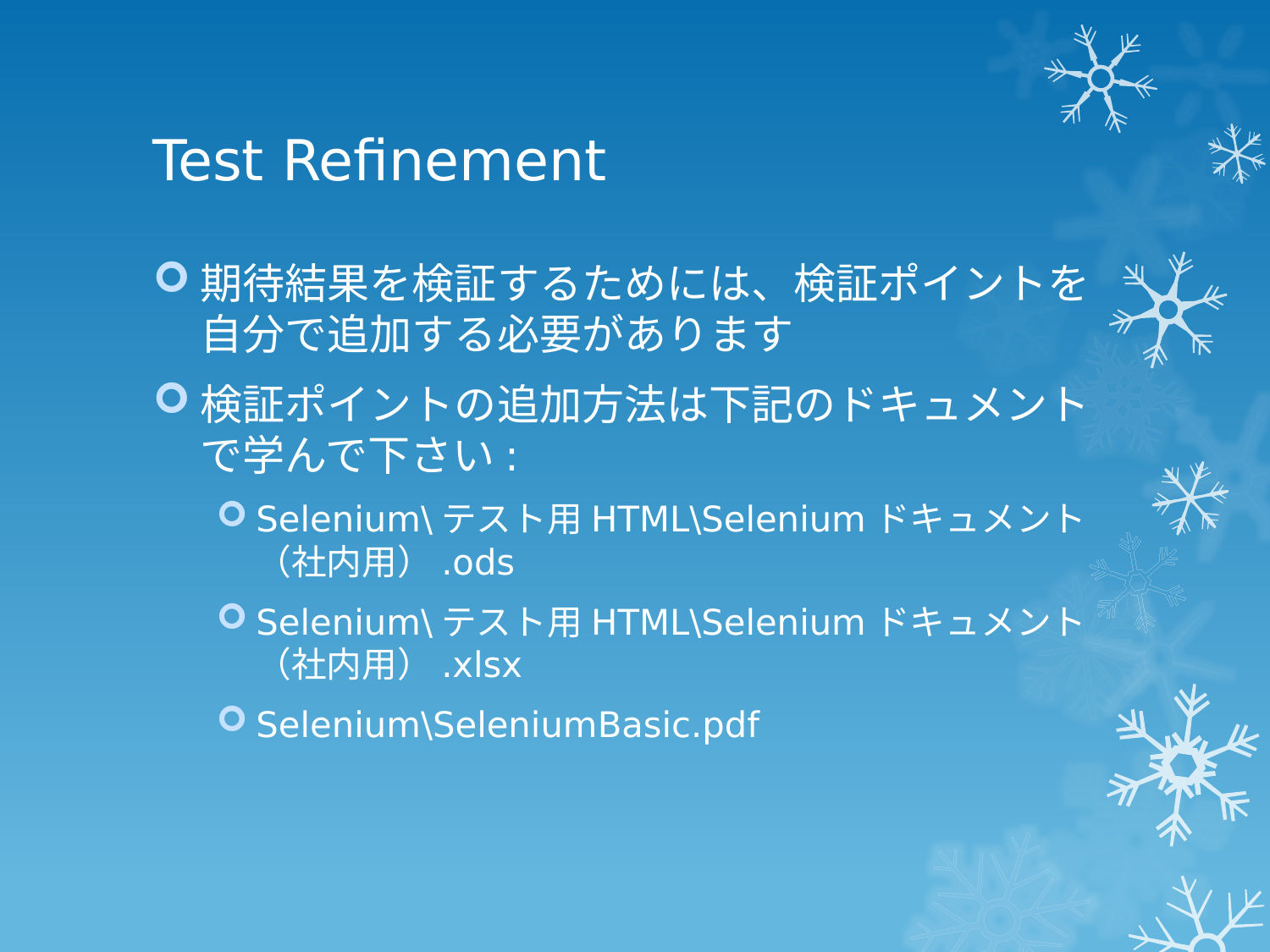

# Test Refinement
期待結果を検証するためには、検証ポイントを自分で追加する必要があります
検証ポイントの追加方法は下記のドキュメントで学んで下さい:
Selenium\テスト用HTML\Seleniumドキュメント（社内用）.ods
Selenium\テスト用HTML\Seleniumドキュメント（社内用）.xlsx
Selenium\SeleniumBasic.pdf